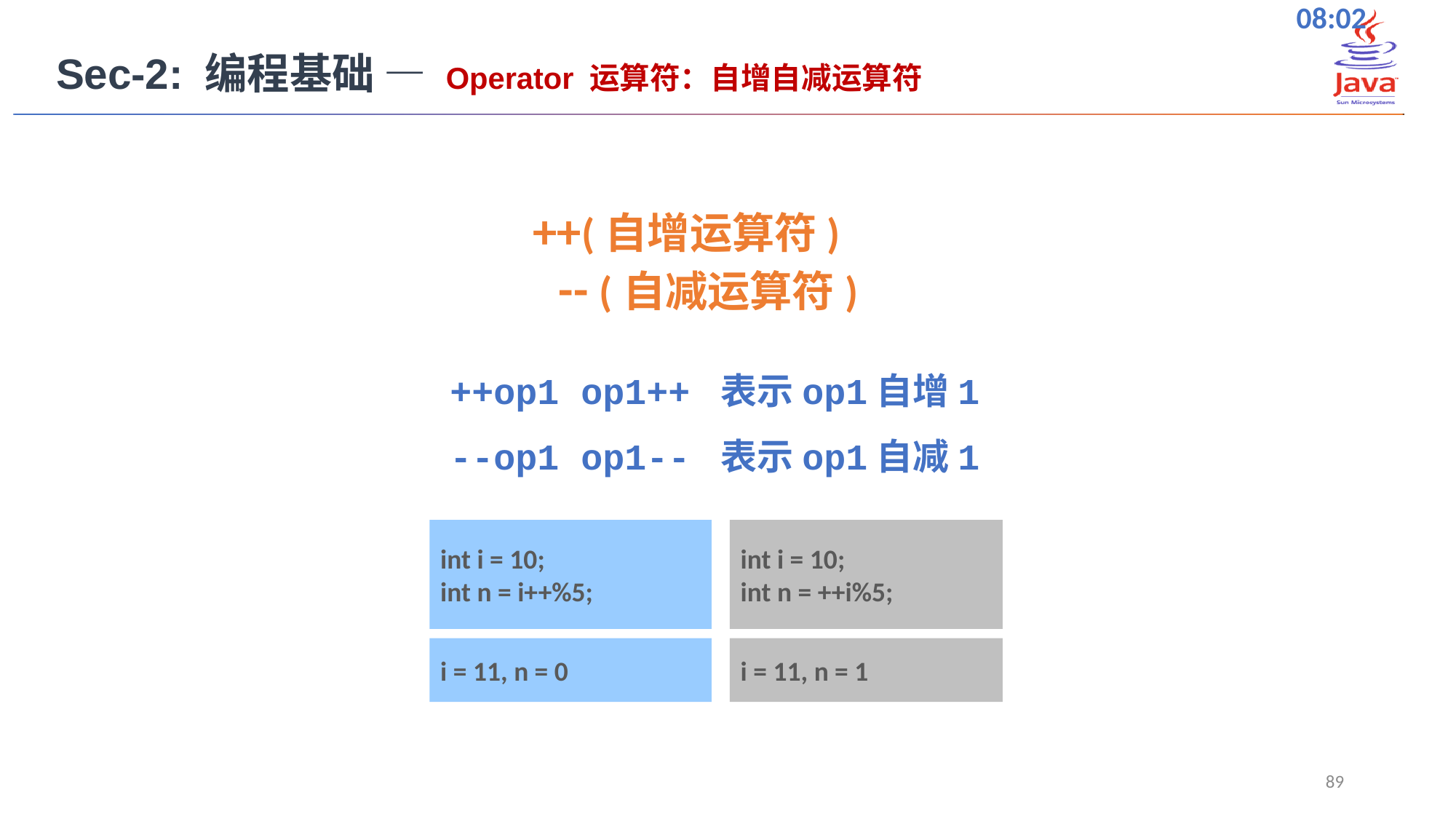

Sec-2: 编程基础 — Operator 运算符：自增自减运算符
++(自增运算符)     -- (自减运算符)
++op1 op1++ 表示op1自增1
--op1 op1-- 表示op1自减1
int i = 10;
int n = i++%5;
int i = 10;
int n = ++i%5;
i = 11, n = 0
i = 11, n = 1
89